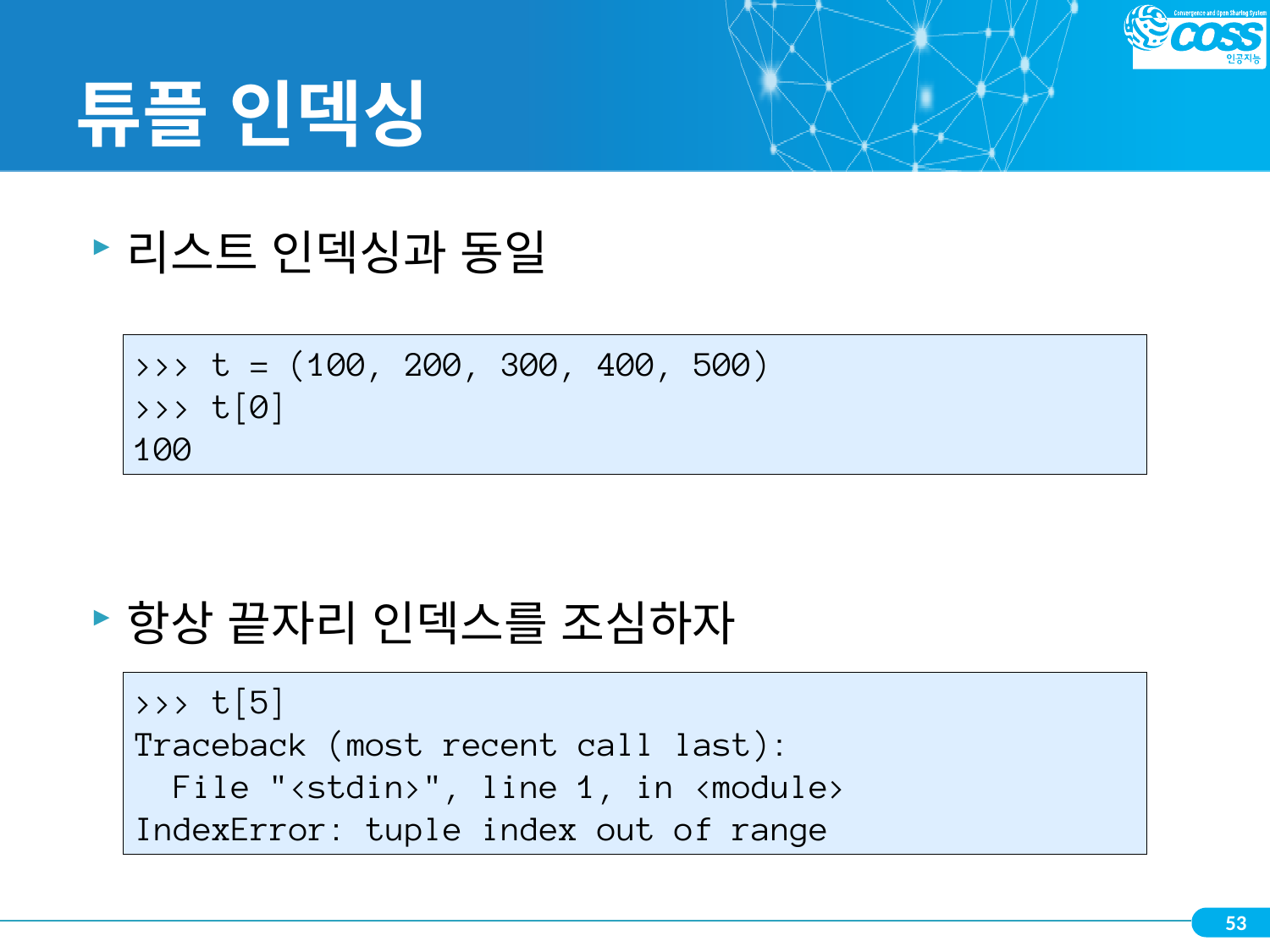

# 튜플 인덱싱
리스트 인덱싱과 동일

항상 끝자리 인덱스를 조심하자
>>> t = (100, 200, 300, 400, 500)
>>> t[0]
100
>>> t[5]
Traceback (most recent call last):
  File "<stdin>", line 1, in <module>
IndexError: tuple index out of range